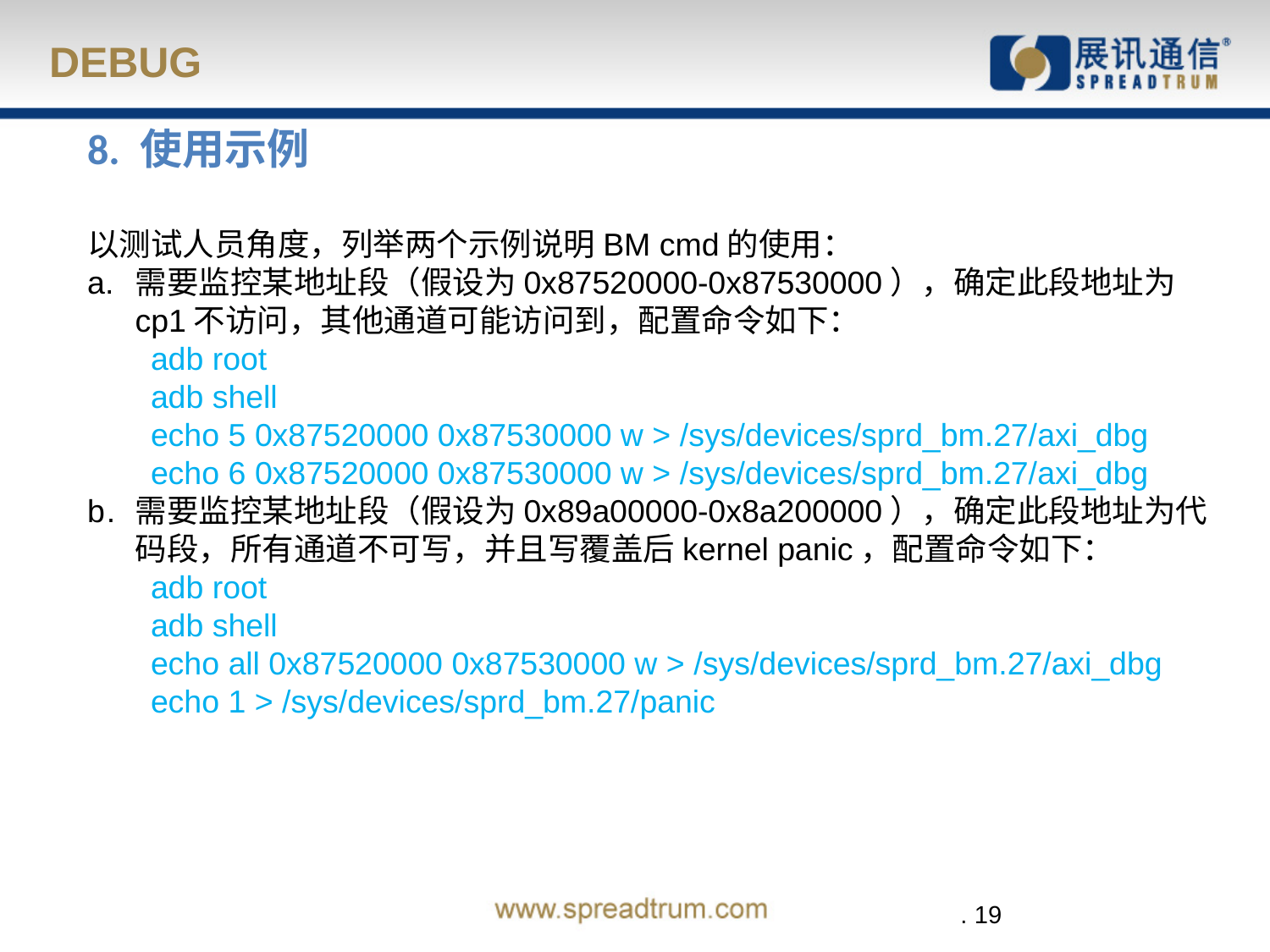

# DEBUG
8. 使用示例

以测试人员角度，列举两个示例说明BM cmd的使用：
需要监控某地址段（假设为0x87520000-0x87530000），确定此段地址为cp1不访问，其他通道可能访问到，配置命令如下：
adb root
adb shell
echo 5 0x87520000 0x87530000 w > /sys/devices/sprd_bm.27/axi_dbg
echo 6 0x87520000 0x87530000 w > /sys/devices/sprd_bm.27/axi_dbg
需要监控某地址段（假设为0x89a00000-0x8a200000），确定此段地址为代码段，所有通道不可写，并且写覆盖后kernel panic，配置命令如下：
adb root
adb shell
echo all 0x87520000 0x87530000 w > /sys/devices/sprd_bm.27/axi_dbg
echo 1 > /sys/devices/sprd_bm.27/panic

  . 19